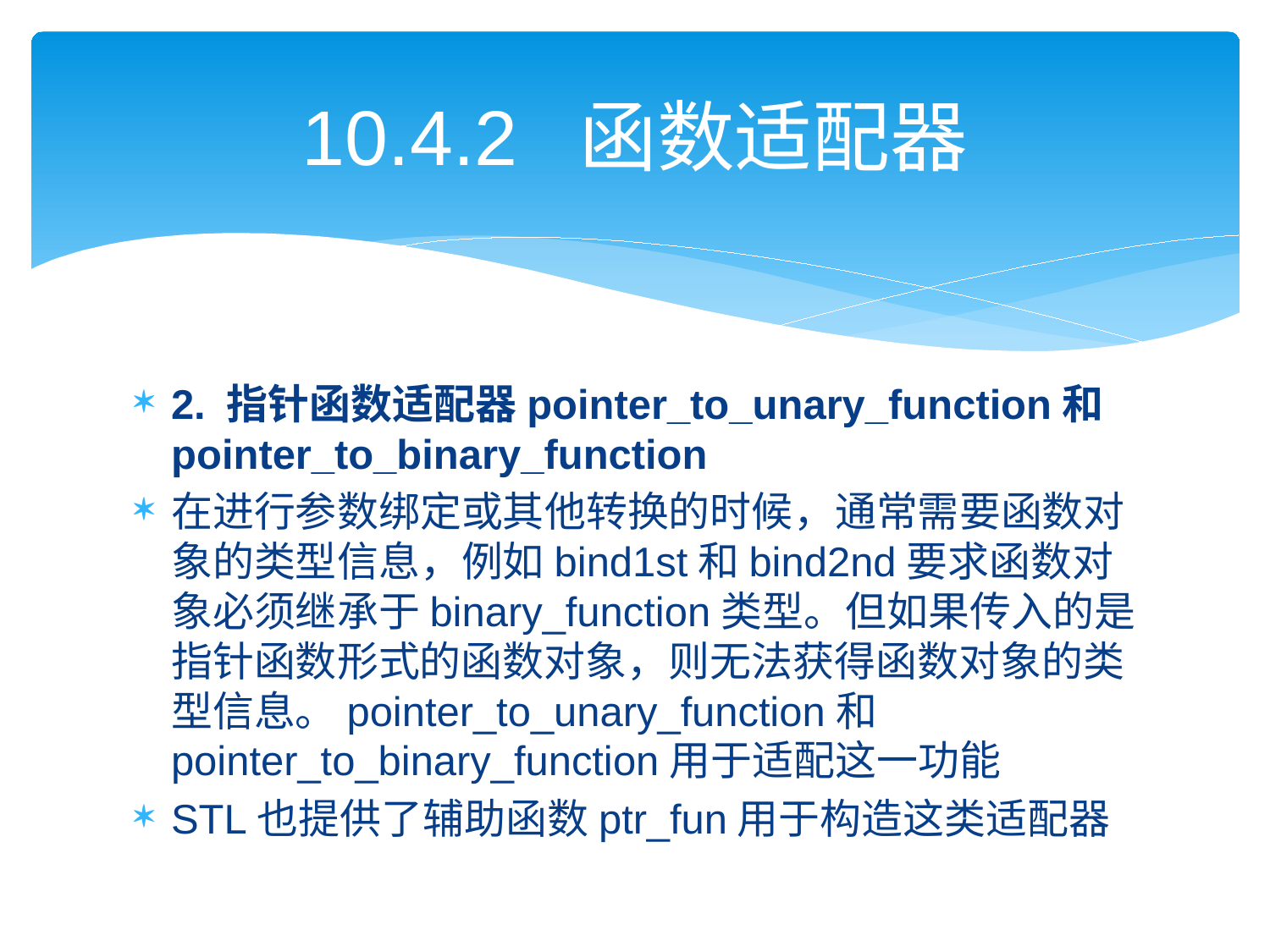

# 10.4.2  函数适配器
2. 指针函数适配器pointer_to_unary_function和pointer_to_binary_function
在进行参数绑定或其他转换的时候，通常需要函数对象的类型信息，例如bind1st和bind2nd要求函数对象必须继承于binary_function类型。但如果传入的是指针函数形式的函数对象，则无法获得函数对象的类型信息。pointer_to_unary_function和pointer_to_binary_function用于适配这一功能
STL也提供了辅助函数ptr_fun用于构造这类适配器